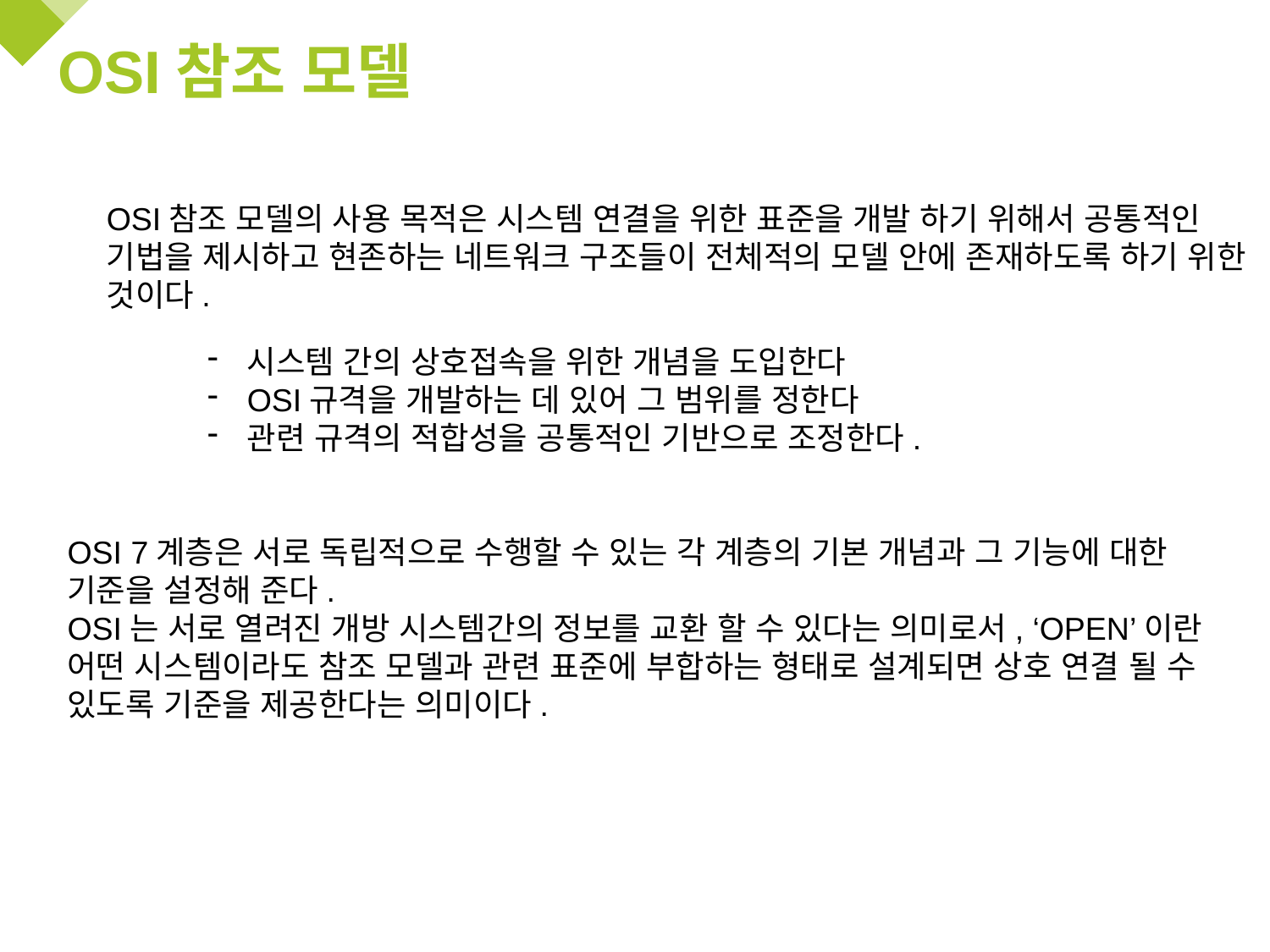

# OSI참조 모델
OSI참조 모델의 사용 목적은 시스템 연결을 위한 표준을 개발 하기 위해서 공통적인 기법을 제시하고 현존하는 네트워크 구조들이 전체적의 모델 안에 존재하도록 하기 위한 것이다.
시스템 간의 상호접속을 위한 개념을 도입한다
OSI규격을 개발하는 데 있어 그 범위를 정한다
관련 규격의 적합성을 공통적인 기반으로 조정한다.
OSI 7계층은 서로 독립적으로 수행할 수 있는 각 계층의 기본 개념과 그 기능에 대한 기준을 설정해 준다.
OSI는 서로 열려진 개방 시스템간의 정보를 교환 할 수 있다는 의미로서, ‘OPEN’이란 어떤 시스템이라도 참조 모델과 관련 표준에 부합하는 형태로 설계되면 상호 연결 될 수 있도록 기준을 제공한다는 의미이다.